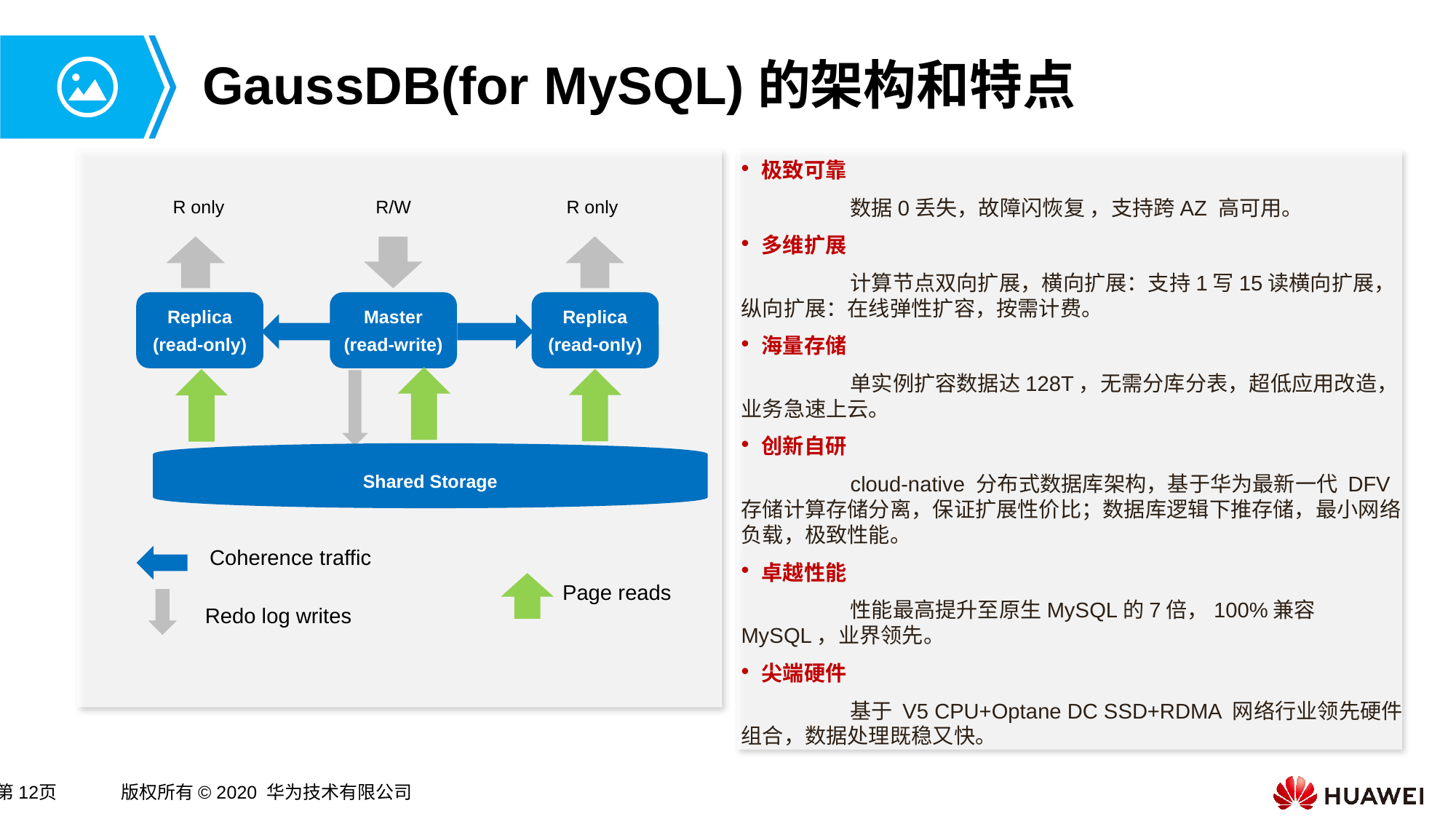

# GaussDB(for MySQL)的架构和特点

极致可靠
	数据0丢失，故障闪恢复 ，支持跨AZ 高可用。
多维扩展
	计算节点双向扩展，横向扩展：支持1写15读横向扩展，纵向扩展：在线弹性扩容，按需计费。
海量存储
	单实例扩容数据达128T，无需分库分表，超低应用改造，业务急速上云。
创新自研
	cloud-native 分布式数据库架构，基于华为最新一代 DFV 存储计算存储分离，保证扩展性价比；数据库逻辑下推存储，最小网络负载，极致性能。
卓越性能
	性能最高提升至原生MySQL的7倍，100%兼容MySQL，业界领先。
尖端硬件
	基于 V5 CPU+Optane DC SSD+RDMA 网络行业领先硬件组合，数据处理既稳又快。

R only
R/W
R only

Replica
(read-only)
Master
(read-write)
Replica
(read-only)

Shared Storage
Coherence traffic

Page reads

Redo log writes